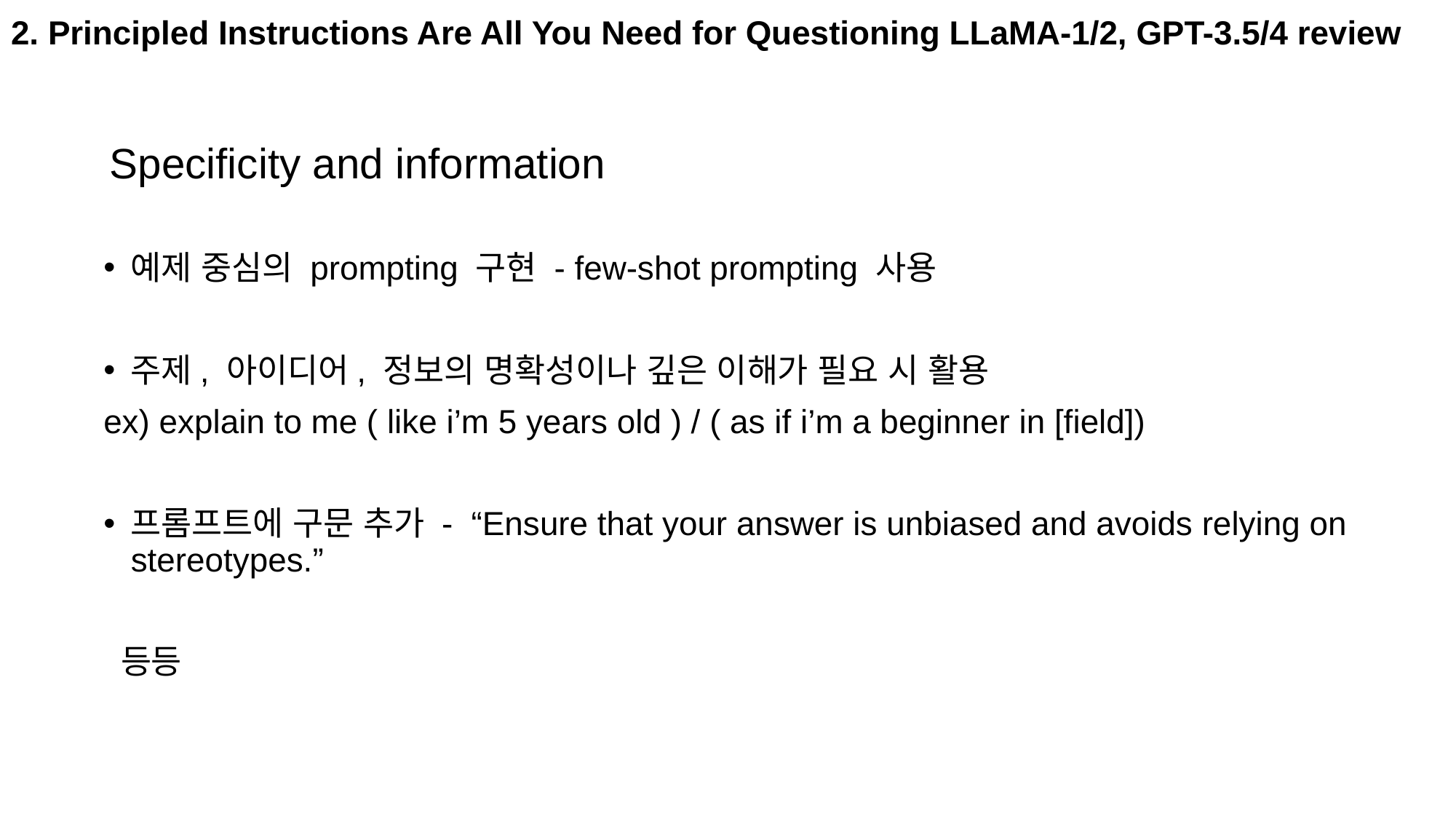

# 2. Principled Instructions Are All You Need for Questioning LLaMA-1/2, GPT-3.5/4 review
Specificity and information
예제 중심의 prompting 구현 - few-shot prompting 사용

주제, 아이디어, 정보의 명확성이나 깊은 이해가 필요 시 활용
ex) explain to me ( like i’m 5 years old ) / ( as if i’m a beginner in [field])

프롬프트에 구문 추가 -  “Ensure that your answer is unbiased and avoids relying on stereotypes.”

 등등